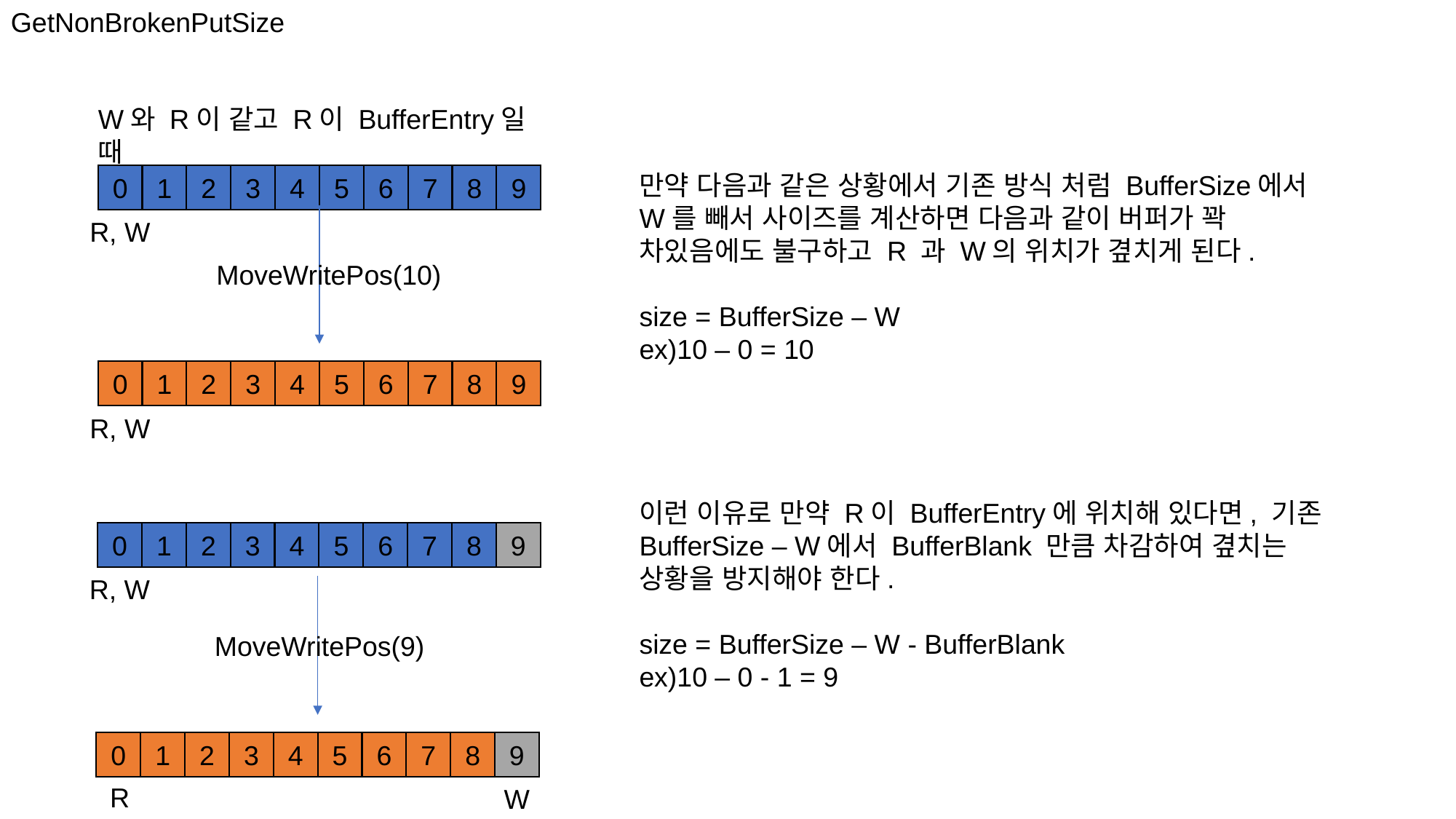

GetNonBrokenPutSize
W와 R이 같고 R이 BufferEntry일 때
만약 다음과 같은 상황에서 기존 방식 처럼 BufferSize에서 W를 빼서 사이즈를 계산하면 다음과 같이 버퍼가 꽉 차있음에도 불구하고 R 과 W의 위치가 곂치게 된다.

size = BufferSize – W
ex)10 – 0 = 10

이런 이유로 만약 R이 BufferEntry에 위치해 있다면, 기존 BufferSize – W에서 BufferBlank 만큼 차감하여 곂치는 상황을 방지해야 한다.

size = BufferSize – W - BufferBlank
ex)10 – 0 - 1 = 9

0
1
2
3
4
5
6
7
8
9
R, W
MoveWritePos(10)
0
1
2
3
4
5
6
7
8
9
R, W
0
1
2
3
4
5
6
7
8
9
R, W
MoveWritePos(9)
0
1
2
3
4
5
6
7
8
9
R
W